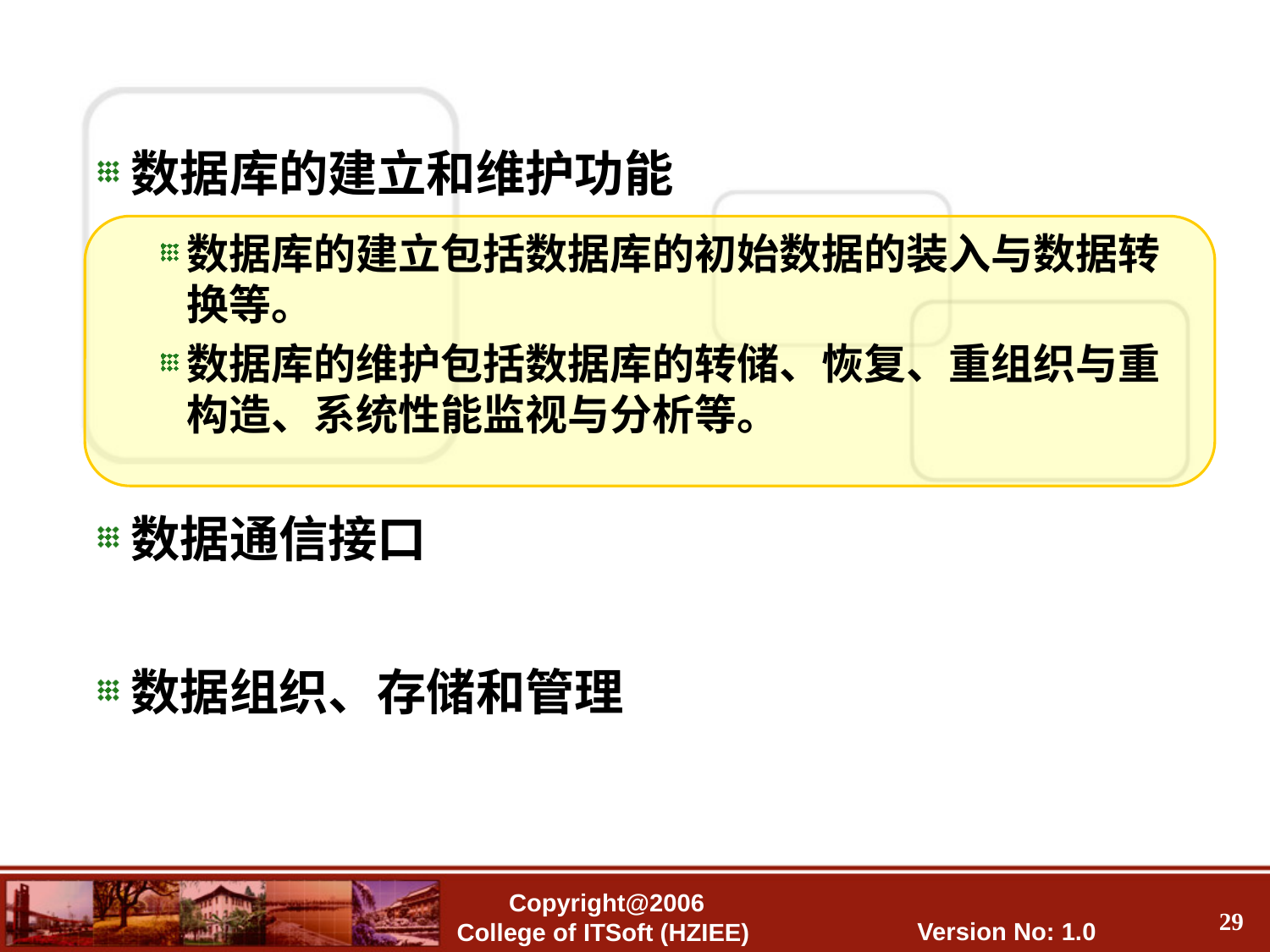

数据库的建立和维护功能
数据库的建立包括数据库的初始数据的装入与数据转换等。
数据库的维护包括数据库的转储、恢复、重组织与重构造、系统性能监视与分析等。

数据通信接口

数据组织、存储和管理